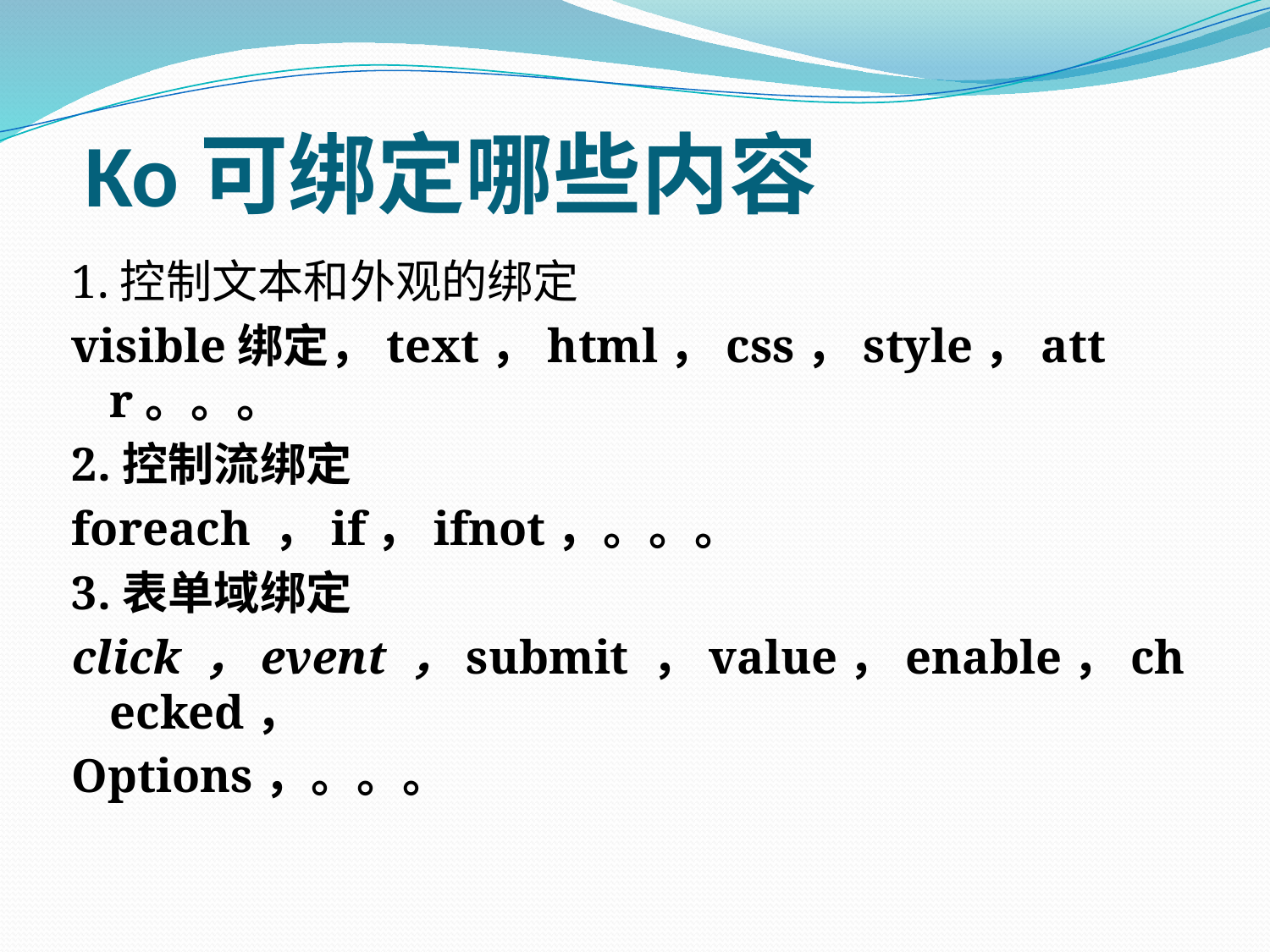

# Ko可绑定哪些内容
1.控制文本和外观的绑定
visible绑定，text，html，css，style，attr。。。
2.控制流绑定
foreach ，if，ifnot，。。。
3.表单域绑定
click ，event ，submit ，value，enable，checked，
Options，。。。